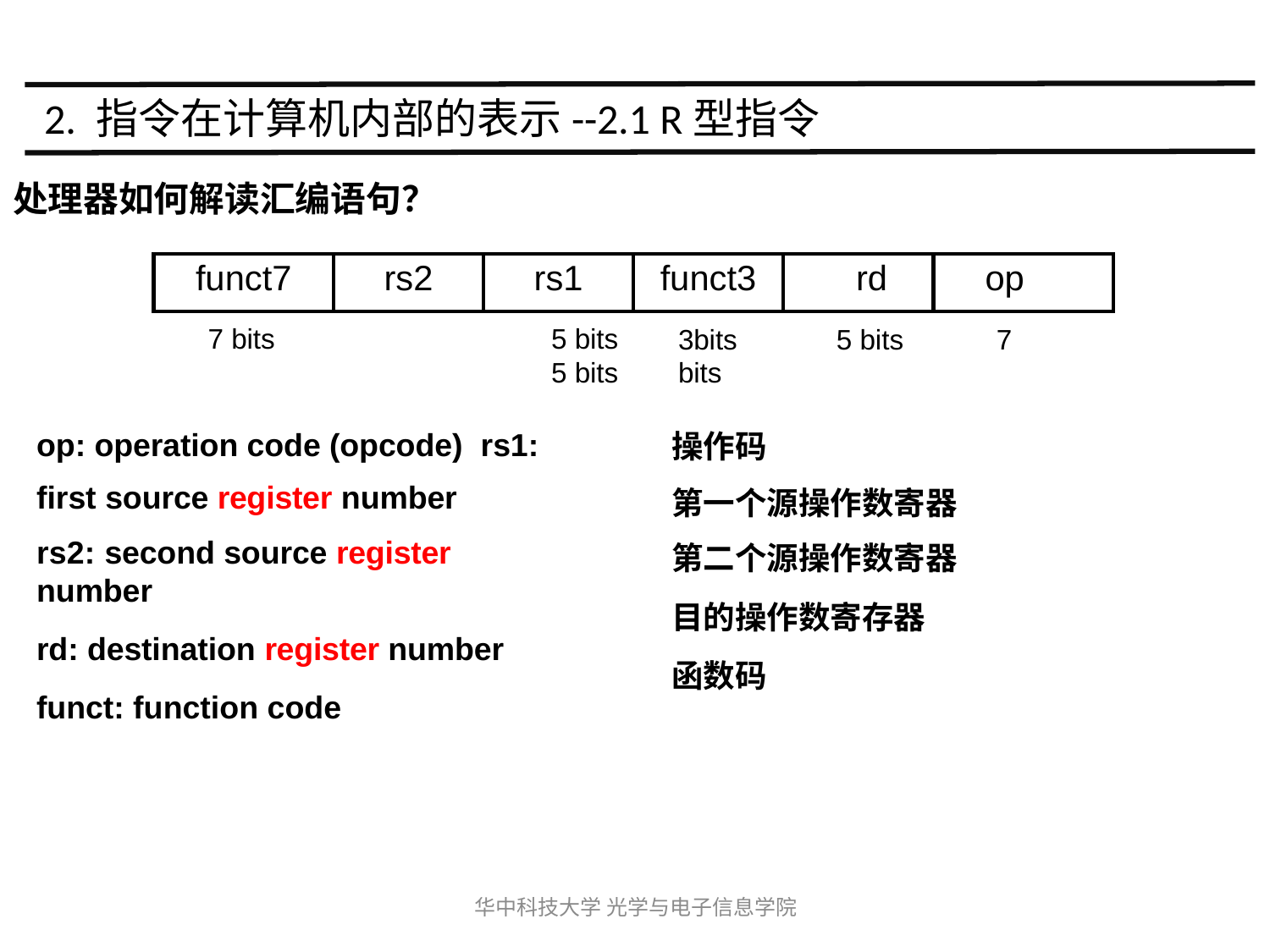

华中科技大学光学与电子信息学院
# 2. 指令在计算机内部的表示--2.1 R型指令
处理器如何解读汇编语句？
| funct7 | rs2 | rs1 | funct3 | rd | op |
| --- | --- | --- | --- | --- | --- |
7 bits	5 bits	5 bits
op: operation code (opcode)  rs1: first source register number
rs2: second source register number
rd: destination register number
funct: function code
3bits	5 bits	7 bits

操作码
第一个源操作数寄器 第二个源操作数寄器
目的操作数寄存器
函数码